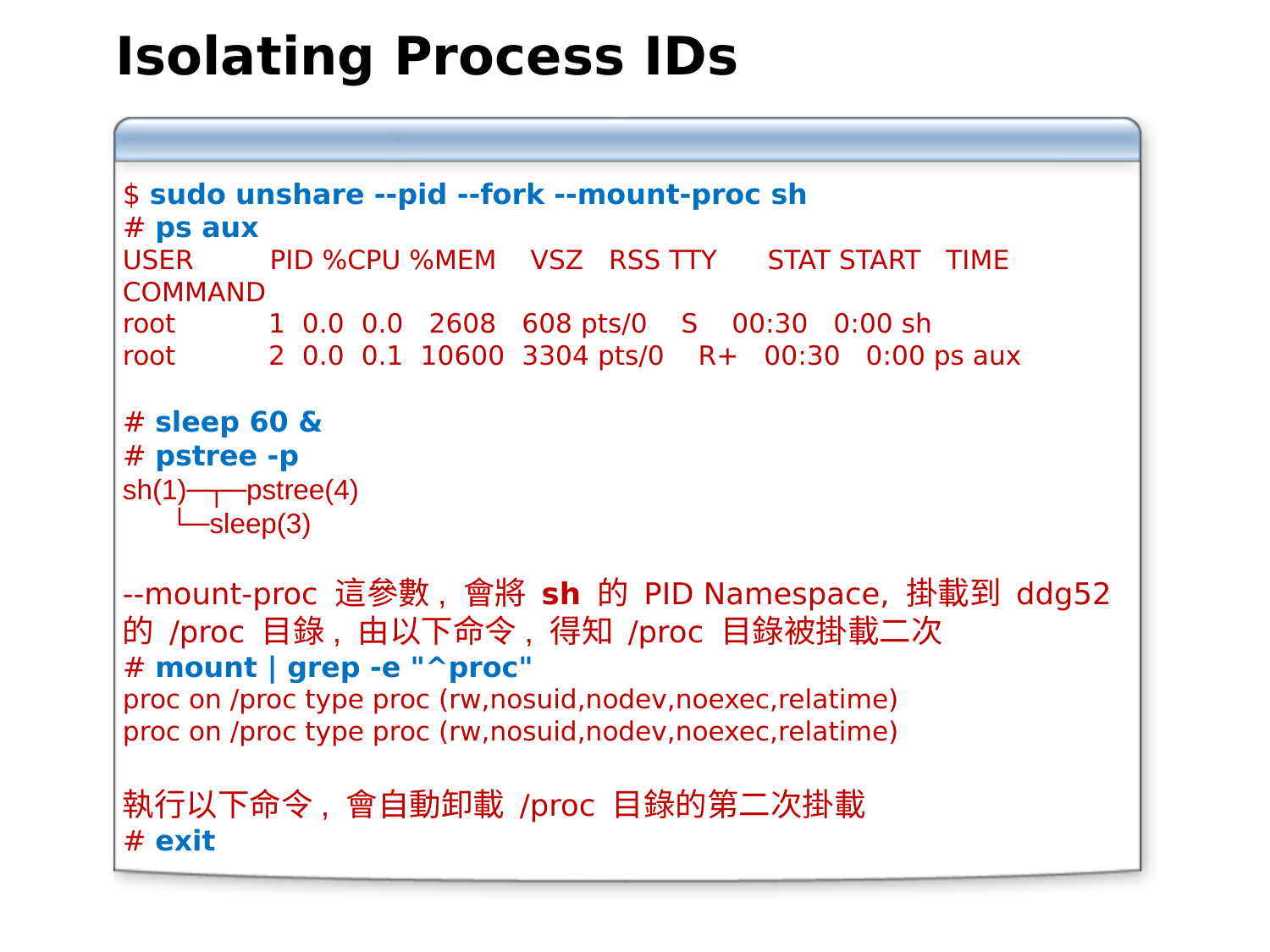

Isolating Process IDs
$ sudo unshare --pid --fork --mount-proc sh
# ps aux
USER         PID %CPU %MEM    VSZ   RSS TTY      STAT START   TIME COMMAND
root           1  0.0  0.0   2608   608 pts/0    S    00:30   0:00 sh
root           2  0.0  0.1  10600  3304 pts/0    R+   00:30   0:00 ps aux

# sleep 60 &
# pstree -p
sh(1)─┬─pstree(4)
      └─sleep(3)
--mount-proc 這參數, 會將 sh 的 PID Namespace, 掛載到 ddg52 的 /proc 目錄, 由以下命令, 得知 /proc 目錄被掛載二次
# mount | grep -e "^proc"
proc on /proc type proc (rw,nosuid,nodev,noexec,relatime)
proc on /proc type proc (rw,nosuid,nodev,noexec,relatime)

執行以下命令, 會自動卸載 /proc 目錄的第二次掛載
# exit